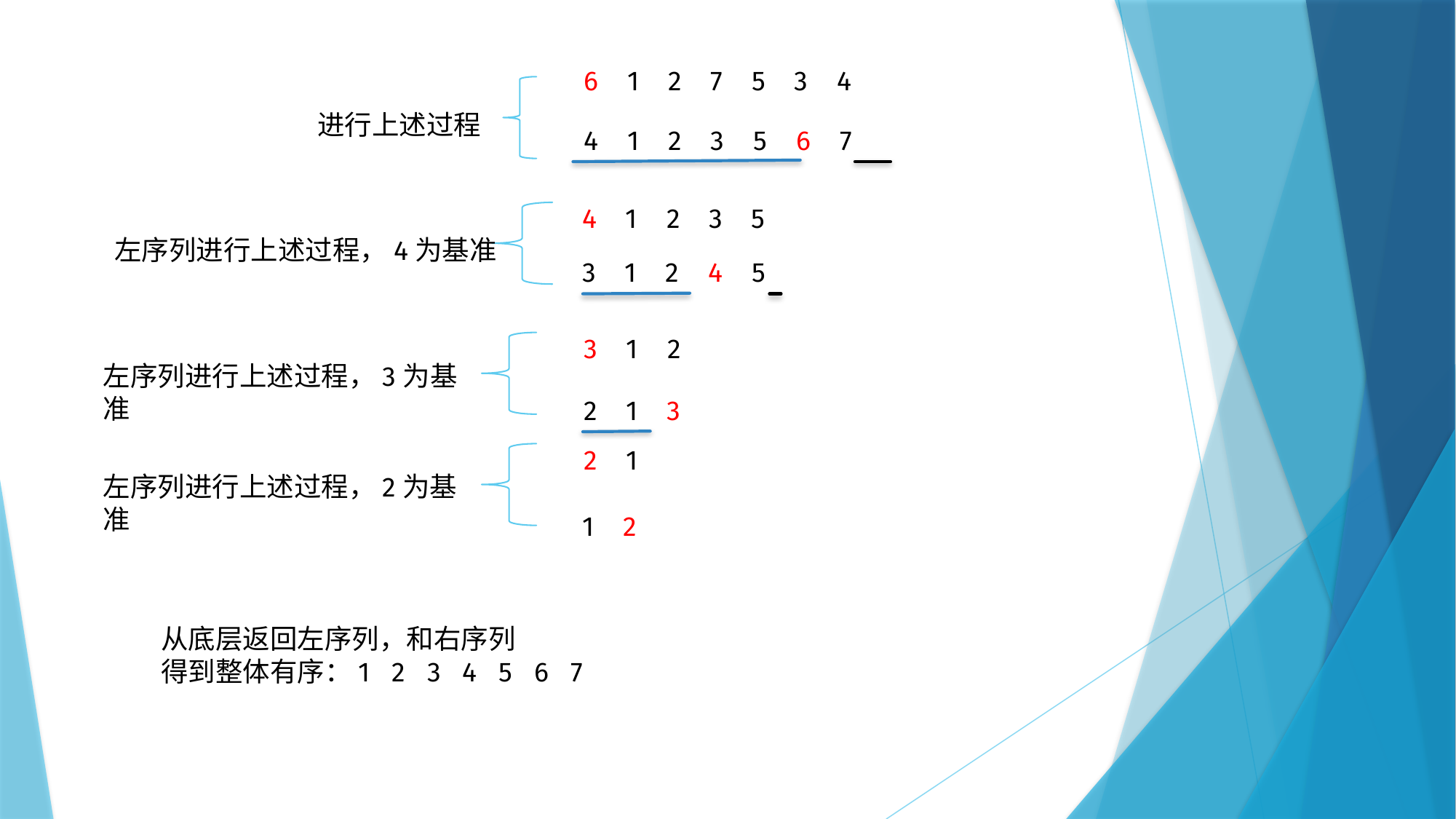

6    1    2    7    5    3    4

进行上述过程
4    1    2    3    5    6    7
4    1    2    3    5

左序列进行上述过程，4为基准
3    1    2    4    5
3    1    2

左序列进行上述过程，3为基准
2    1    3
2    1

左序列进行上述过程，2为基准
1    2
从底层返回左序列，和右序列
得到整体有序：1   2   3   4   5   6   7